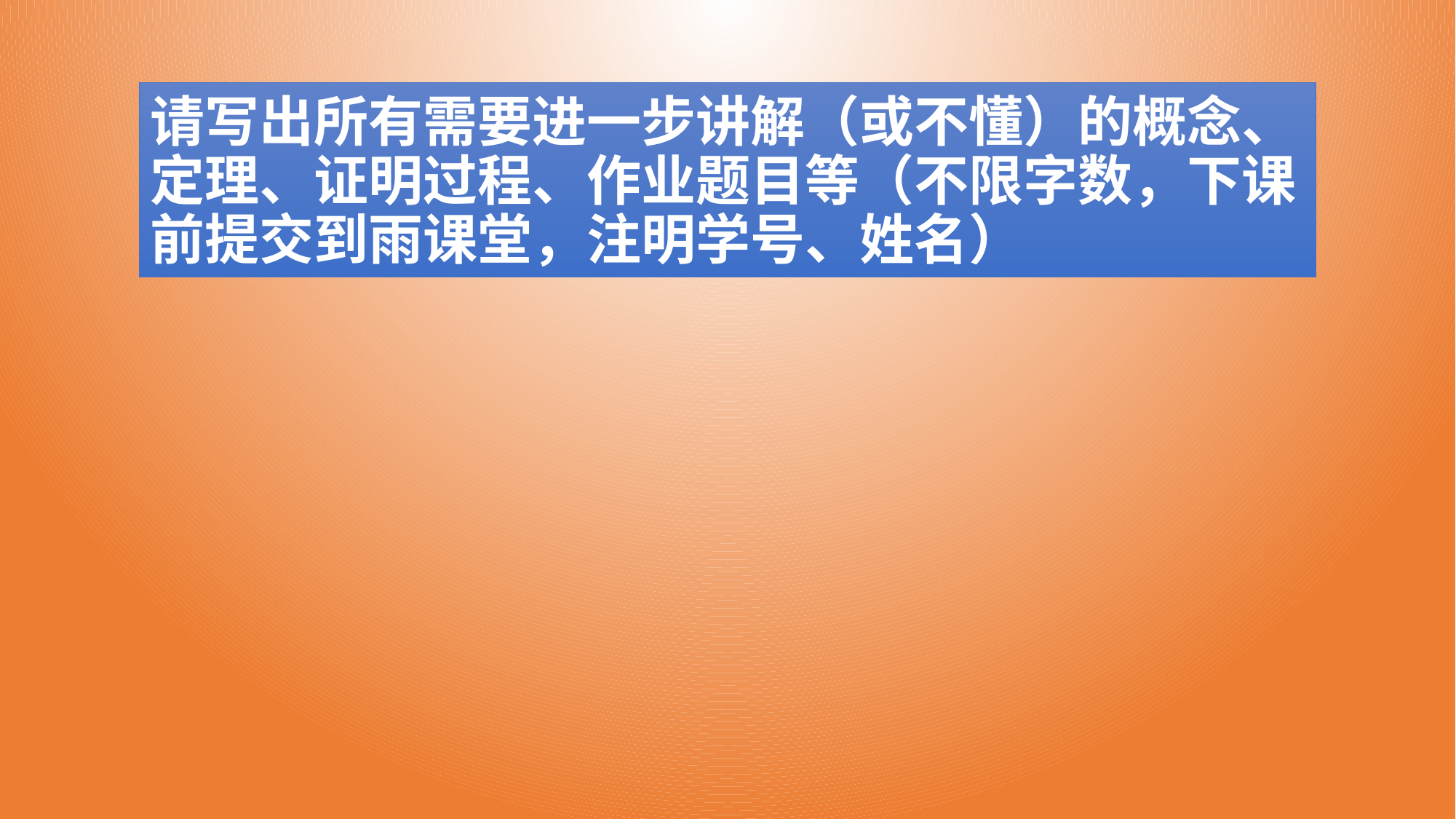

# 请写出所有需要进一步讲解（或不懂）的概念、定理、证明过程、作业题目等（不限字数，下课前提交到雨课堂，注明学号、姓名）